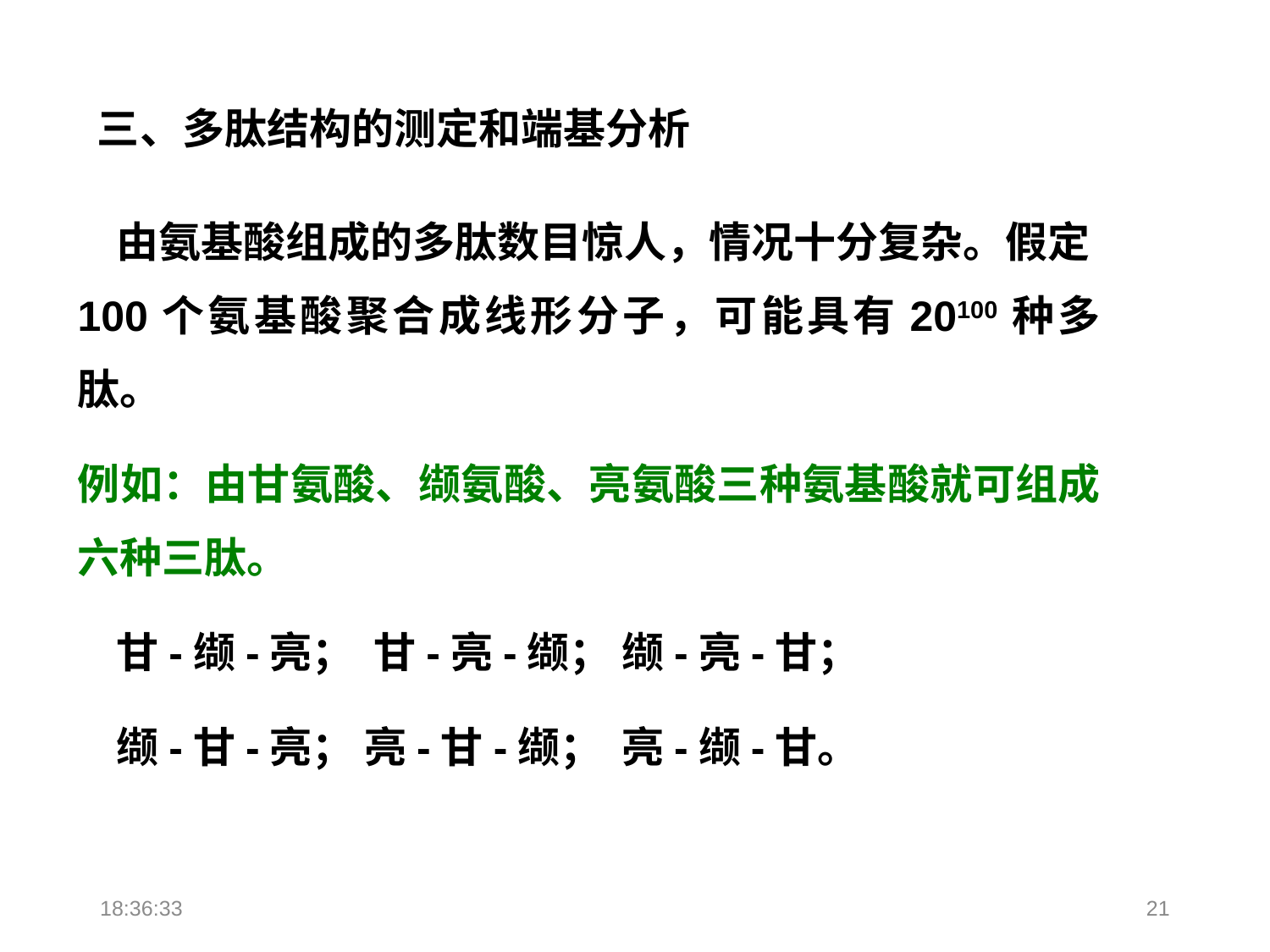

三、多肽结构的测定和端基分析
   由氨基酸组成的多肽数目惊人，情况十分复杂。假定100个氨基酸聚合成线形分子，可能具有20100种多肽。
例如：由甘氨酸、缬氨酸、亮氨酸三种氨基酸就可组成六种三肽。
   甘-缬-亮；  甘-亮-缬； 缬-亮-甘；
   缬-甘-亮； 亮-甘-缬；  亮-缬-甘。

18:36:33
21